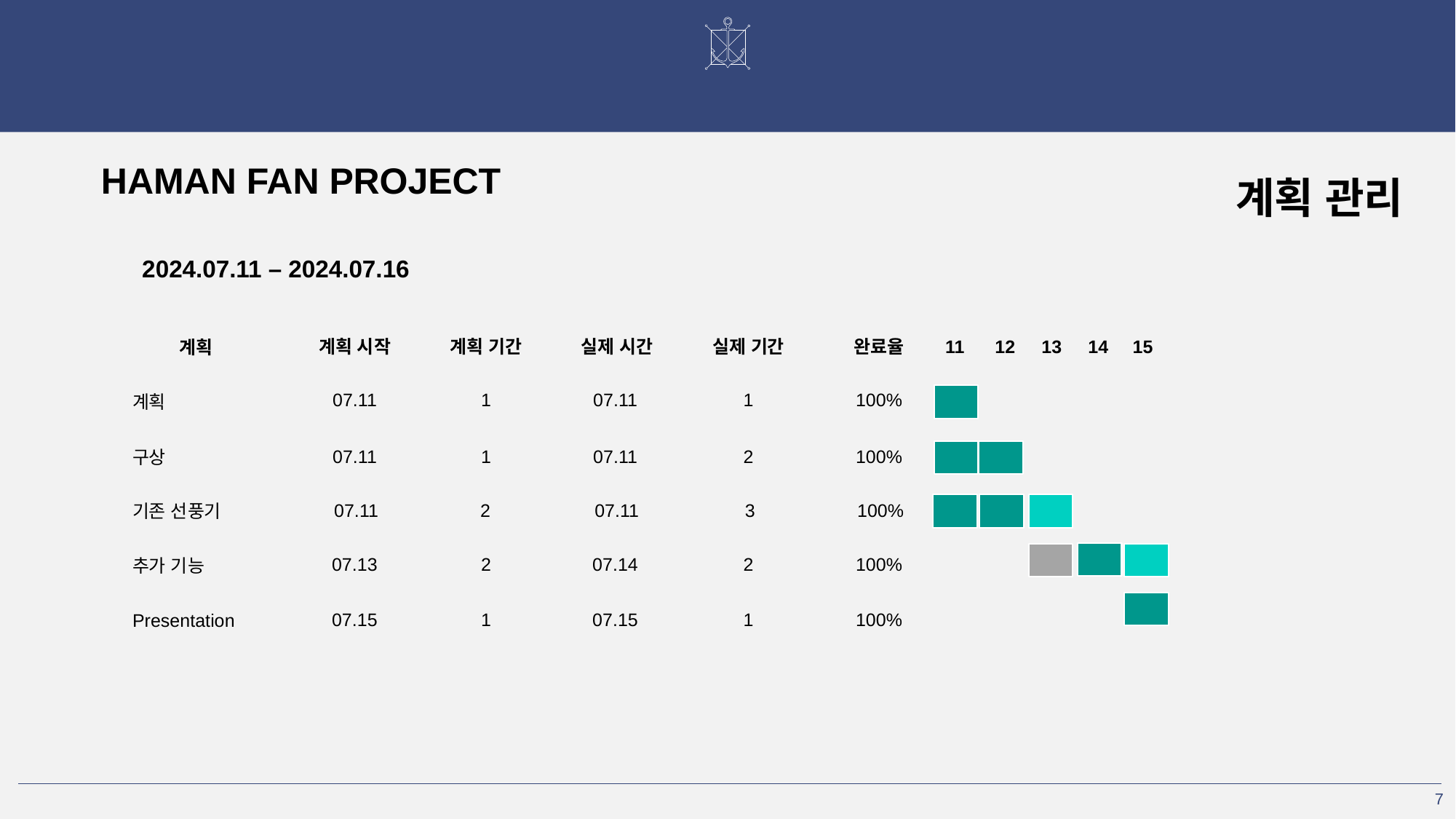

# · 기획 ·
HAMAN FAN PROJECT
계획 관리
2024.07.11 – 2024.07.16
계획 시작
계획 기간
실제 시간
실제 기간
완료율
11
12
13
14
15
계획
07.11
1
07.11
1
100%
계획

07.11
1
07.11
2
100%
구상

07.11
2
07.11
3
100%

기존 선풍기

07.13
2
07.14
2
100%
추가 기능

07.15
1
07.15
1
100%
Presentation
7